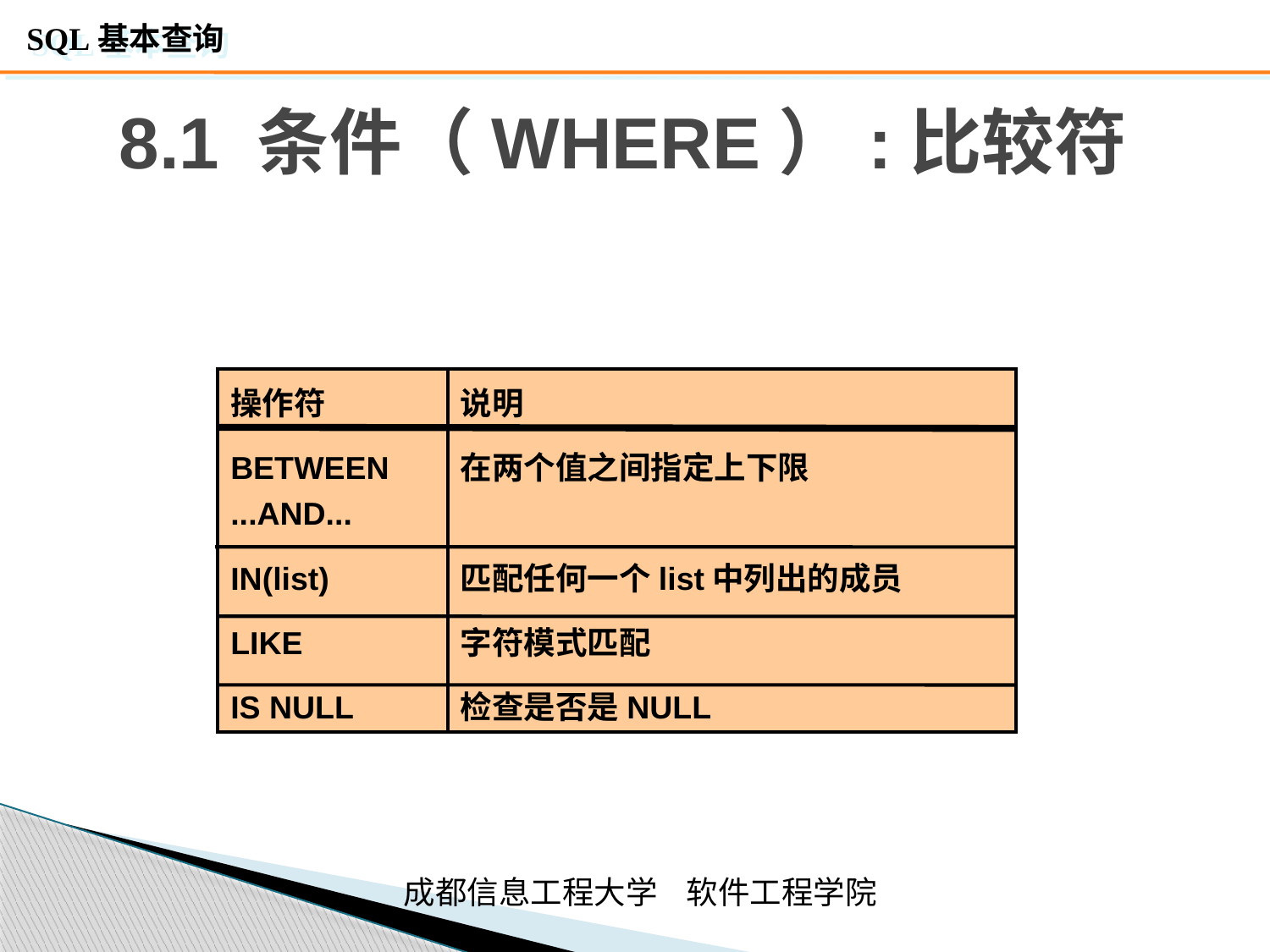

# 8.1 条件（WHERE）:比较符
操作符
BETWEEN
...AND...
IN(list)
LIKE
IS NULL
说明
在两个值之间指定上下限
匹配任何一个list中列出的成员
字符模式匹配
检查是否是NULL